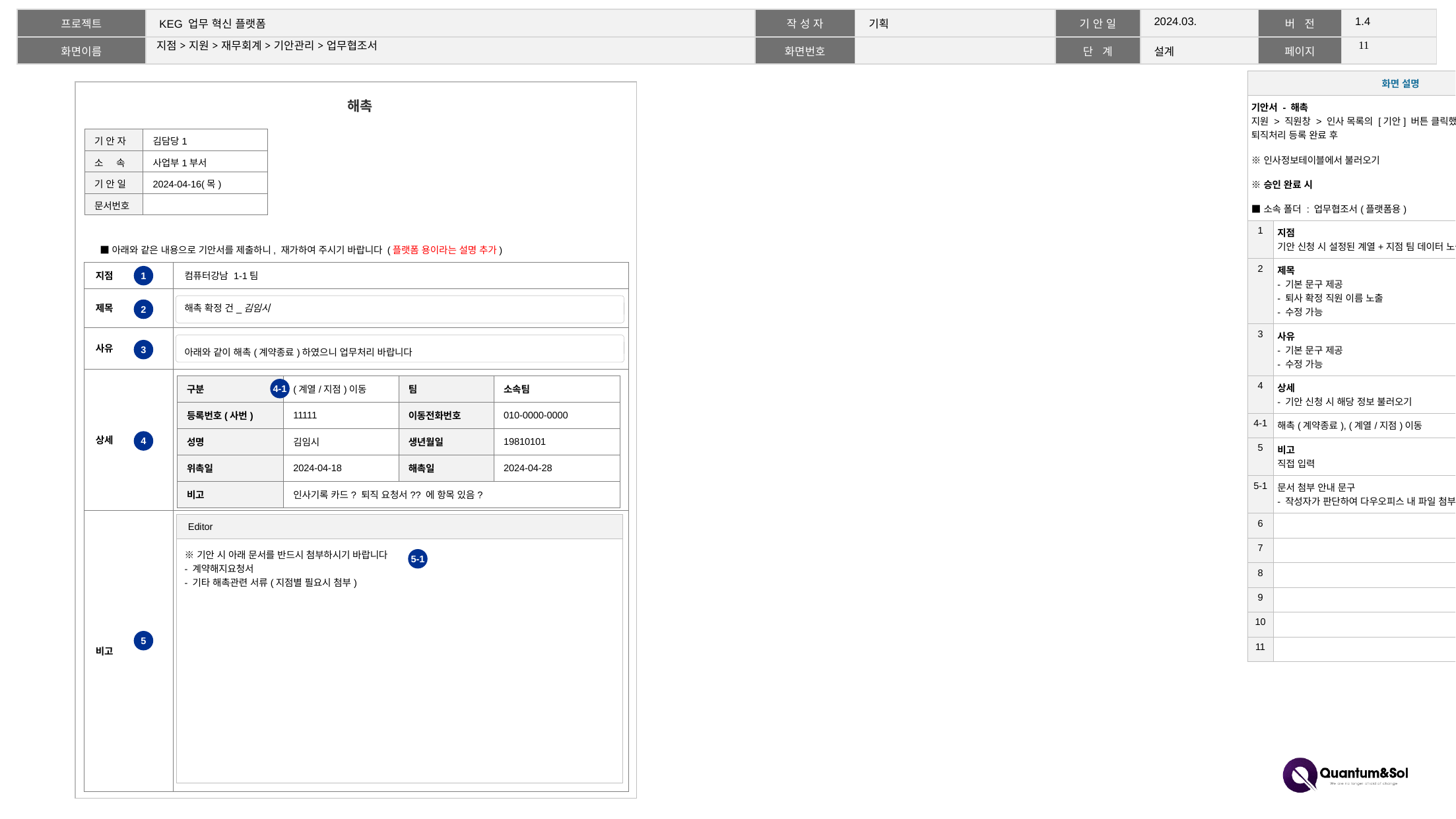

11

# 지점>지원>재무회계>기안관리>업무협조서
| 화면 설명 |  |
| --- | --- |
| 기안서 - 해촉 지원 > 직원창 > 인사 목록의 [기안] 버튼 클릭했을 때 호출 퇴직처리 등록 완료 후 ※인사정보테이블에서 불러오기 ※승인 완료 시 ■소속 폴더 : 업무협조서(플랫폼용) |  |
| 1 | 지점 기안 신청 시 설정된 계열+지점 팀 데이터 노출 |
| 2 | 제목 - 기본 문구 제공 - 퇴사 확정 직원 이름 노출 - 수정 가능 |
| 3 | 사유 - 기본 문구 제공 - 수정 가능 |
| 4 | 상세 - 기안 신청 시 해당 정보 불러오기 |
| 4-1 | 해촉(계약종료), (계열/지점)이동 |
| 5 | 비고 직접 입력 |
| 5-1 | 문서 첨부 안내 문구 - 작성자가 판단하여 다우오피스 내 파일 첨부 진행 |
| 6 |  |
| 7 |  |
| 8 |  |
| 9 |  |
| 10 |  |
| 11 |  |
해촉
| 기 안 자 | 김담당1 |
| --- | --- |
| 소 속 | 사업부1부서 |
| 기 안 일 | 2024-04-16(목) |
| 문서번호 |  |
■아래와 같은 내용으로 기안서를 제출하니, 재가하여 주시기 바랍니다 (플랫폼 용이라는 설명 추가)
| 지점 | 컴퓨터강남 1-1팀 |
| --- | --- |
| 제목 | 해촉 확정 건\_김임시 |
| 사유 | 아래와 같이 해촉(계약종료)하였으니 업무처리 바랍니다 |
| 상세 |  |
| 비고 | ※기안 시 아래 문서를 반드시 첨부하시기 바랍니다 - 계약해지요청서 - 기타 해촉관련 서류(지점별 필요시 첨부) |
1

2

3
| 구분 | (계열/지점)이동 | 팀 | 소속팀 |
| --- | --- | --- | --- |
| 등록번호(사번) | 11111 | 이동전화번호 | 010-0000-0000 |
| 성명 | 김임시 | 생년월일 | 19810101 |
| 위촉일 | 2024-04-18 | 해촉일 | 2024-04-28 |
| 비고 | 인사기록 카드? 퇴직 요청서?? 에 항목 있음? |  |  |
4-1
4

Editor
5-1
5